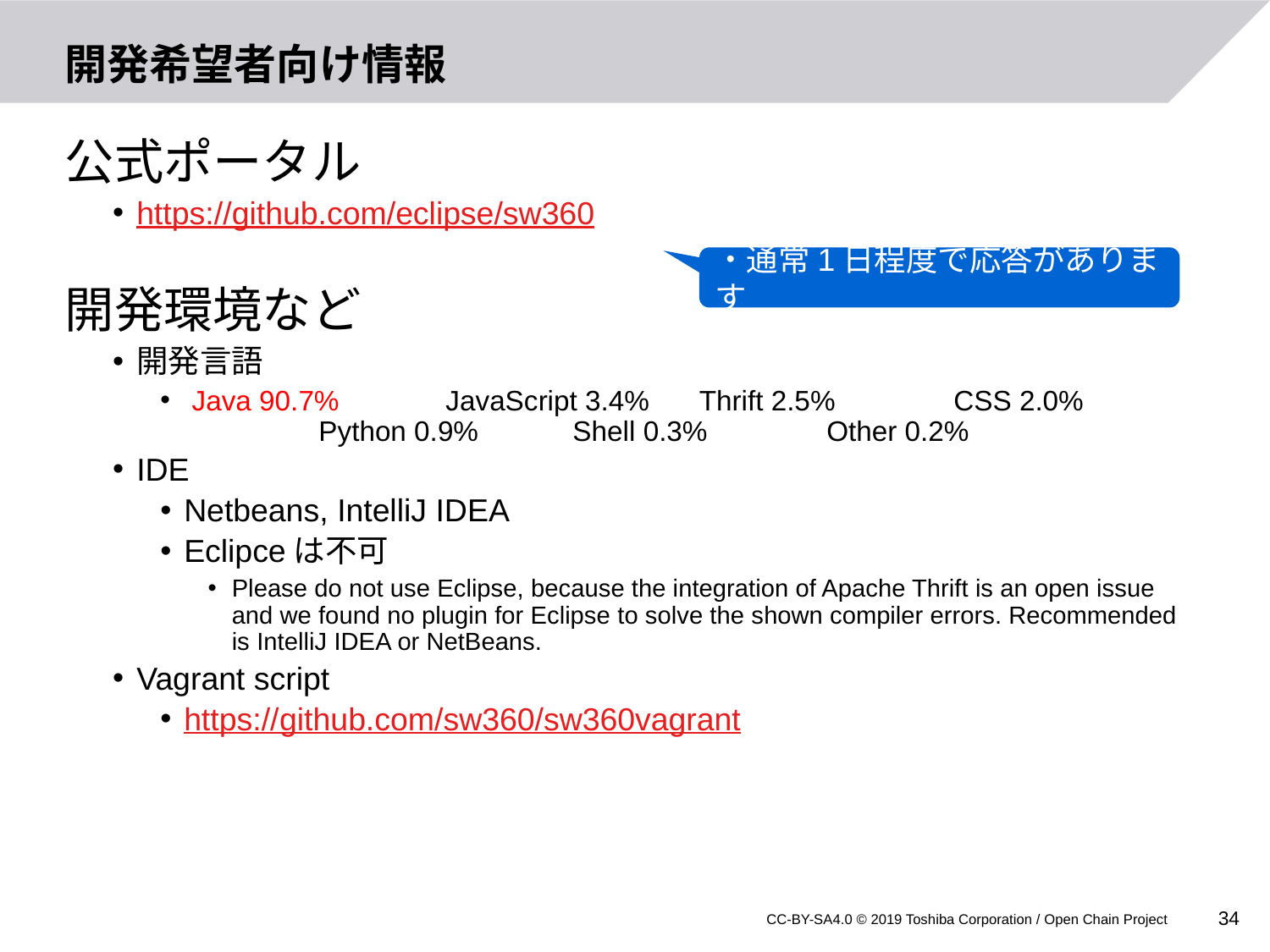

# 開発希望者向け情報
公式ポータル
https://github.com/eclipse/sw360

開発環境など
開発言語
 Java 90.7%	 JavaScript 3.4%	 Thrift 2.5%	 CSS 2.0%	 Python 0.9%	 Shell 0.3%	 Other 0.2%
IDE
Netbeans, IntelliJ IDEA
Eclipceは不可
Please do not use Eclipse, because the integration of Apache Thrift is an open issue and we found no plugin for Eclipse to solve the shown compiler errors. Recommended is IntelliJ IDEA or NetBeans.
Vagrant script
https://github.com/sw360/sw360vagrant

・通常1日程度で応答があります